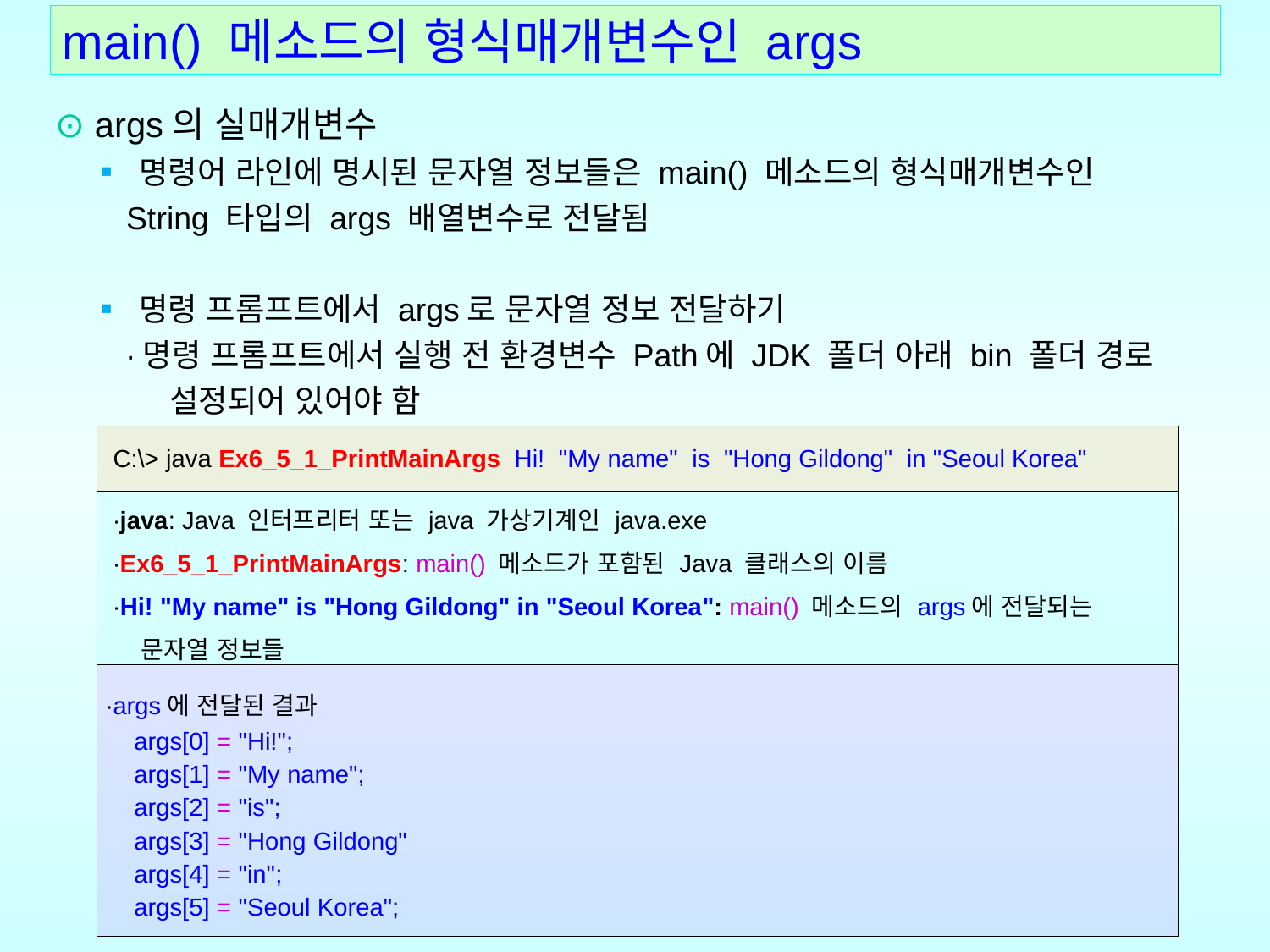

# main() 메소드의 형식매개변수인 args
⊙ args의 실매개변수
    ▪ 명령어 라인에 명시된 문자열 정보들은 main() 메소드의 형식매개변수인
        String 타입의 args 배열변수로 전달됨

    ▪ 명령 프롬프트에서 args로 문자열 정보 전달하기
        ∙명령 프롬프트에서 실행 전 환경변수 Path에 JDK 폴더 아래 bin 폴더 경로
            설정되어 있어야 함

| C:\> java Ex6\_5\_1\_PrintMainArgs Hi! "My name" is "Hong Gildong" in "Seoul Korea" |
| --- |
| ∙java: Java 인터프리터 또는 java 가상기계인 java.exe ∙Ex6\_5\_1\_PrintMainArgs: main() 메소드가 포함된 Java 클래스의 이름 ∙Hi! "My name" is "Hong Gildong" in "Seoul Korea": main() 메소드의 args에 전달되는 문자열 정보들 |
| ∙args에 전달된 결과 args[0] = "Hi!"; args[1] = "My name"; args[2] = "is"; args[3] = "Hong Gildong" args[4] = "in"; args[5] = "Seoul Korea"; |